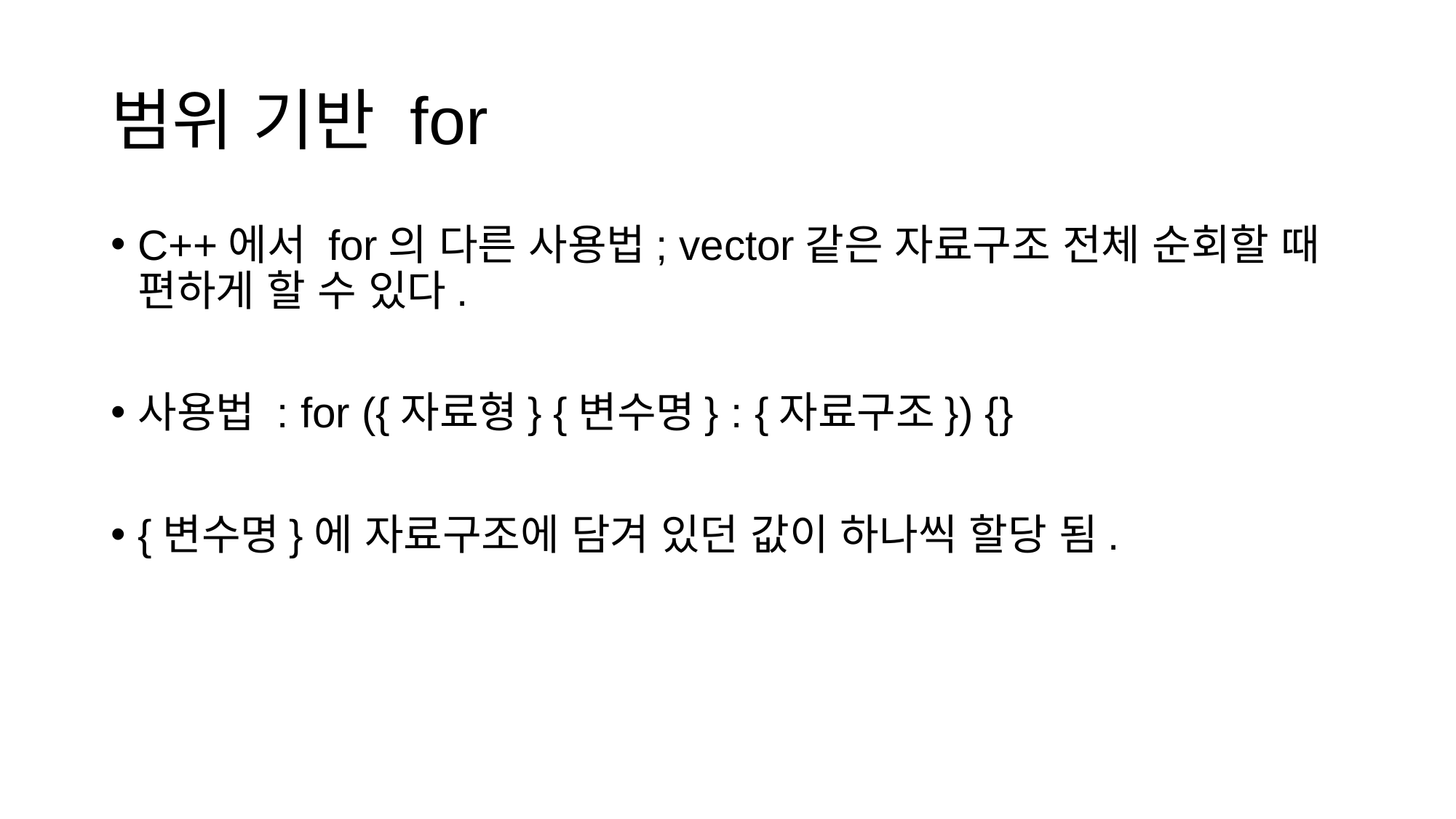

# 범위 기반 for
C++에서 for의 다른 사용법; vector같은 자료구조 전체 순회할 때 편하게 할 수 있다.

사용법 : for ({자료형} {변수명} : {자료구조}) {}

{변수명}에 자료구조에 담겨 있던 값이 하나씩 할당 됨.